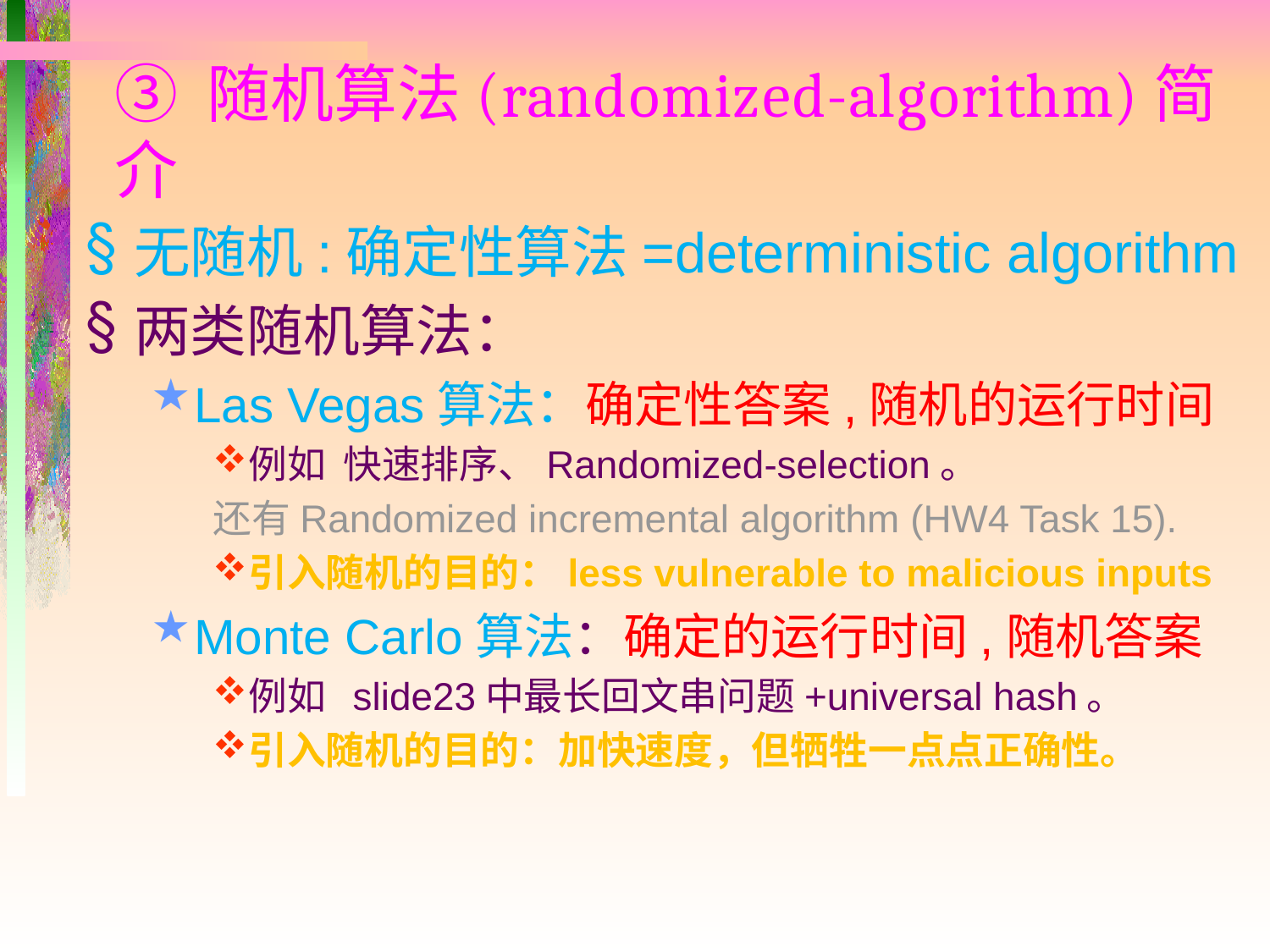

# ③ 随机算法(randomized-algorithm)简介
无随机:确定性算法=deterministic algorithm
两类随机算法：
Las Vegas算法：确定性答案,随机的运行时间
例如  快速排序、Randomized-selection。
还有Randomized incremental algorithm (HW4 Task 15).
引入随机的目的：less vulnerable to malicious inputs
Monte Carlo算法：确定的运行时间,随机答案
例如  slide23中最长回文串问题+universal hash。
引入随机的目的：加快速度，但牺牲一点点正确性。